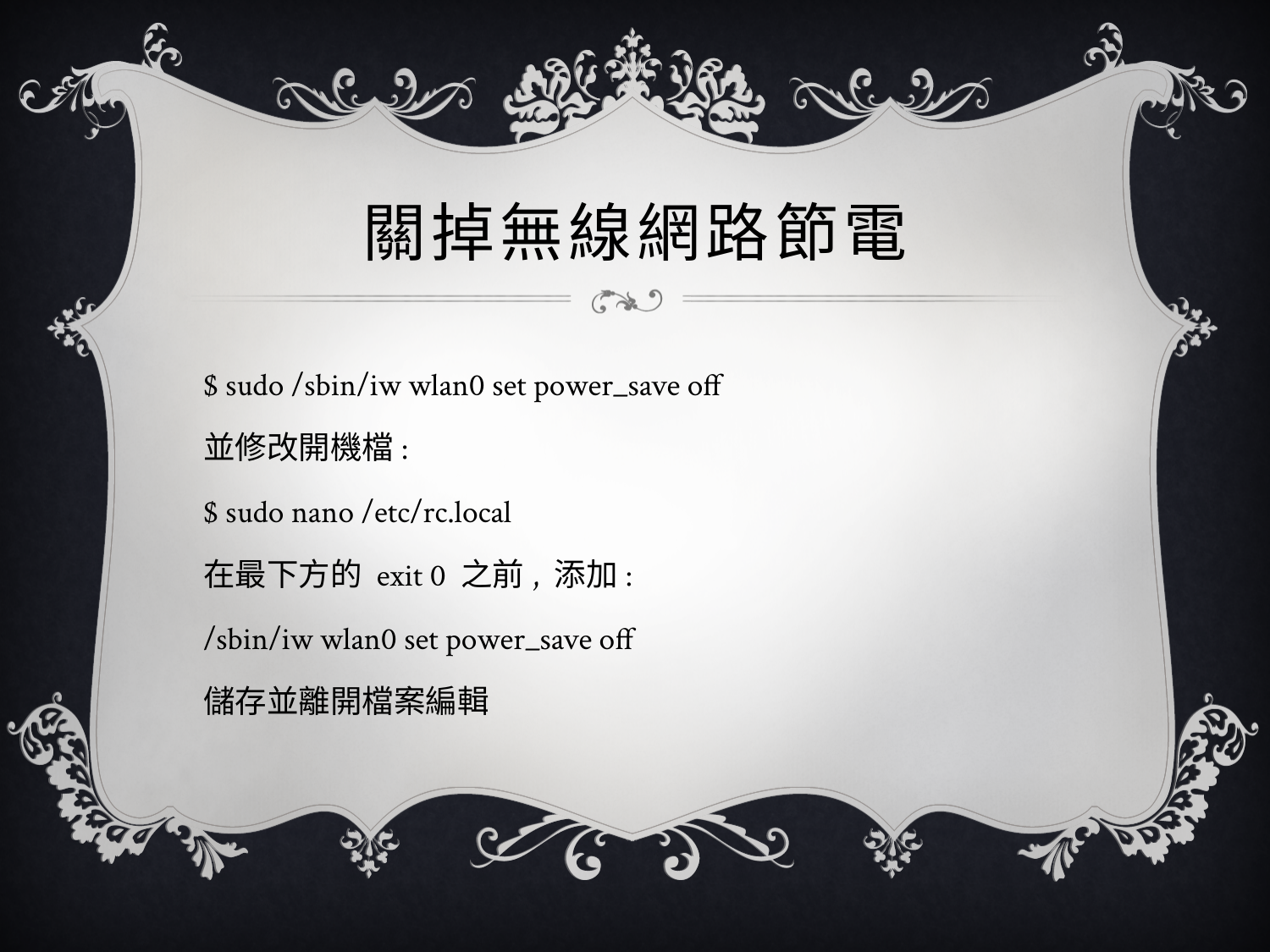

# 關掉無線網路節電
$ sudo /sbin/iw wlan0 set power_save off
並修改開機檔:
$ sudo nano /etc/rc.local
在最下方的 exit 0 之前, 添加:
/sbin/iw wlan0 set power_save off
儲存並離開檔案編輯